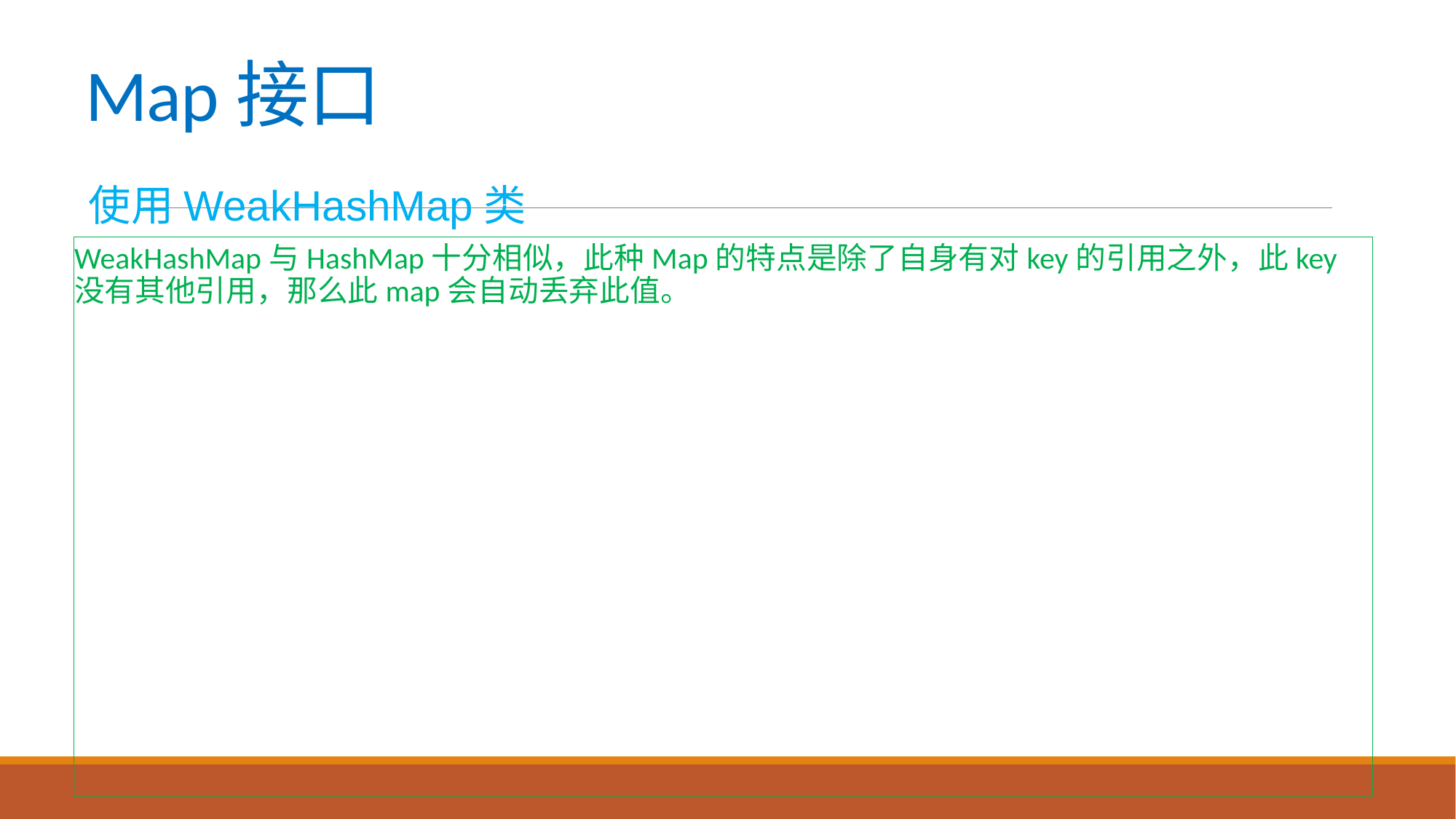

# Map接口
使用WeakHashMap类
WeakHashMap与HashMap十分相似，此种Map的特点是除了自身有对key的引用之外，此key没有其他引用，那么此map会自动丢弃此值。